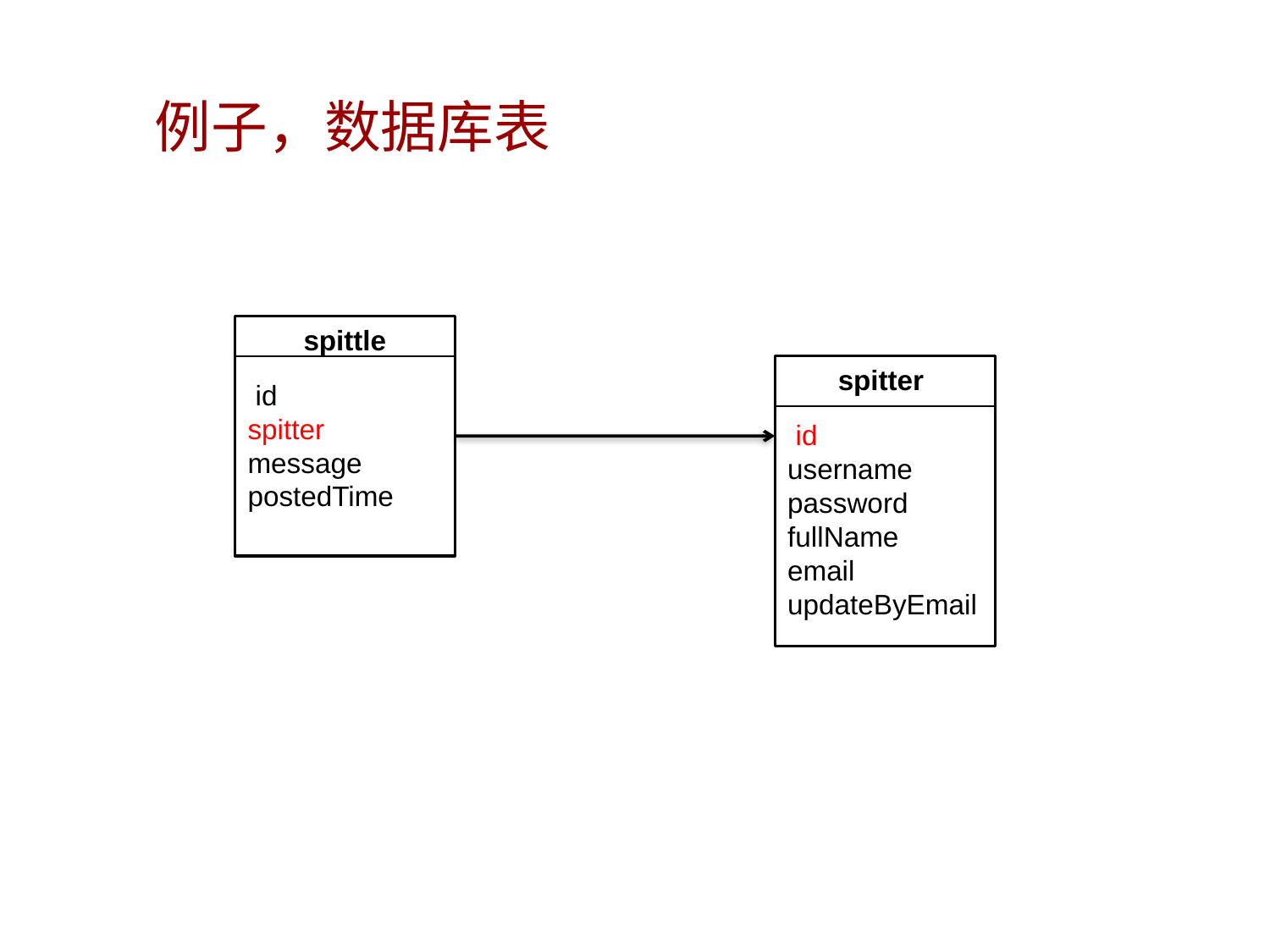

# 例子，数据库表
spittle
 id
spitter
message
postedTime
spitter
 id
username
password
fullName
email
updateByEmail